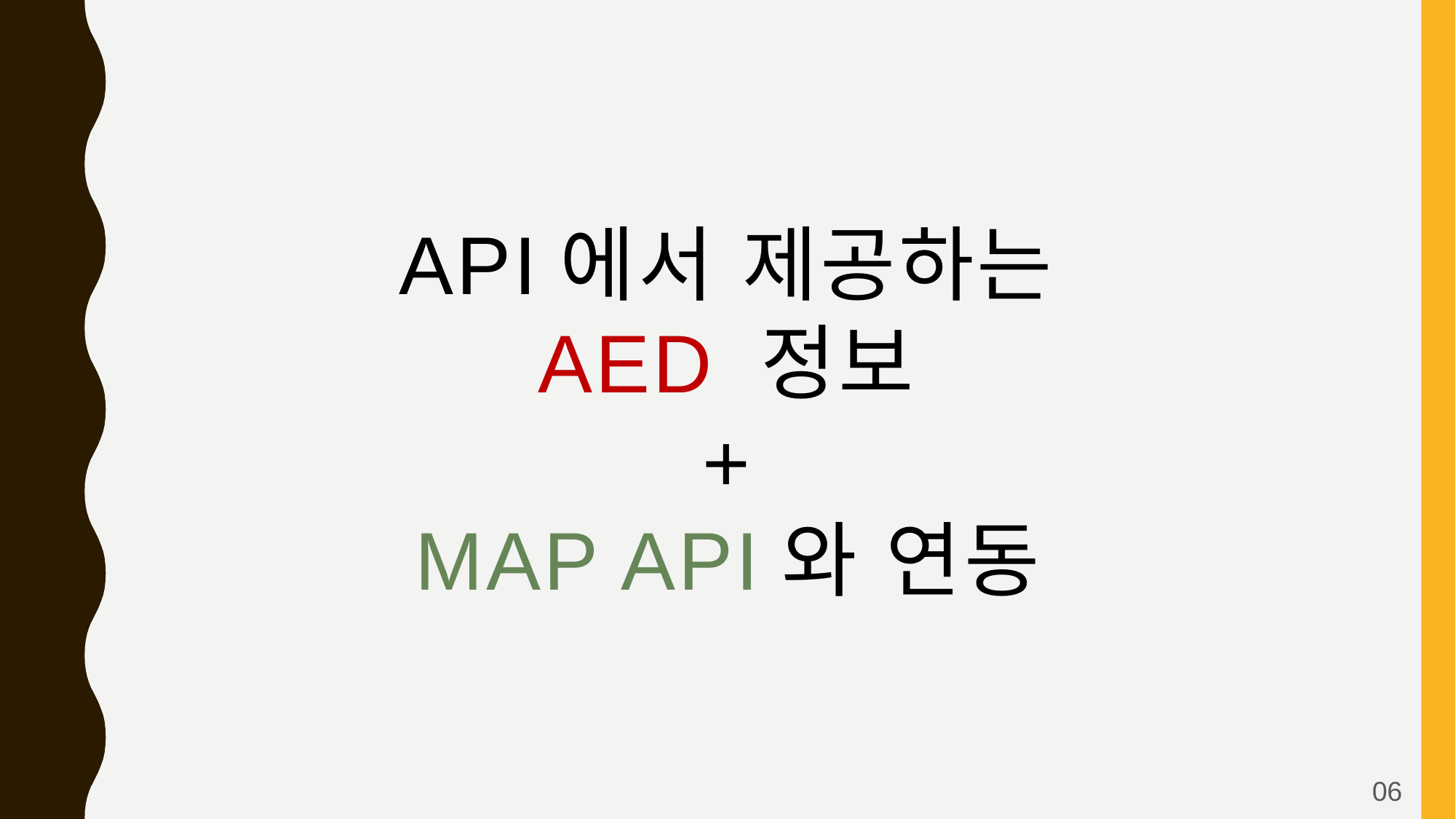

# API에서 제공하는 AED 정보 + MAP API와 연동
06